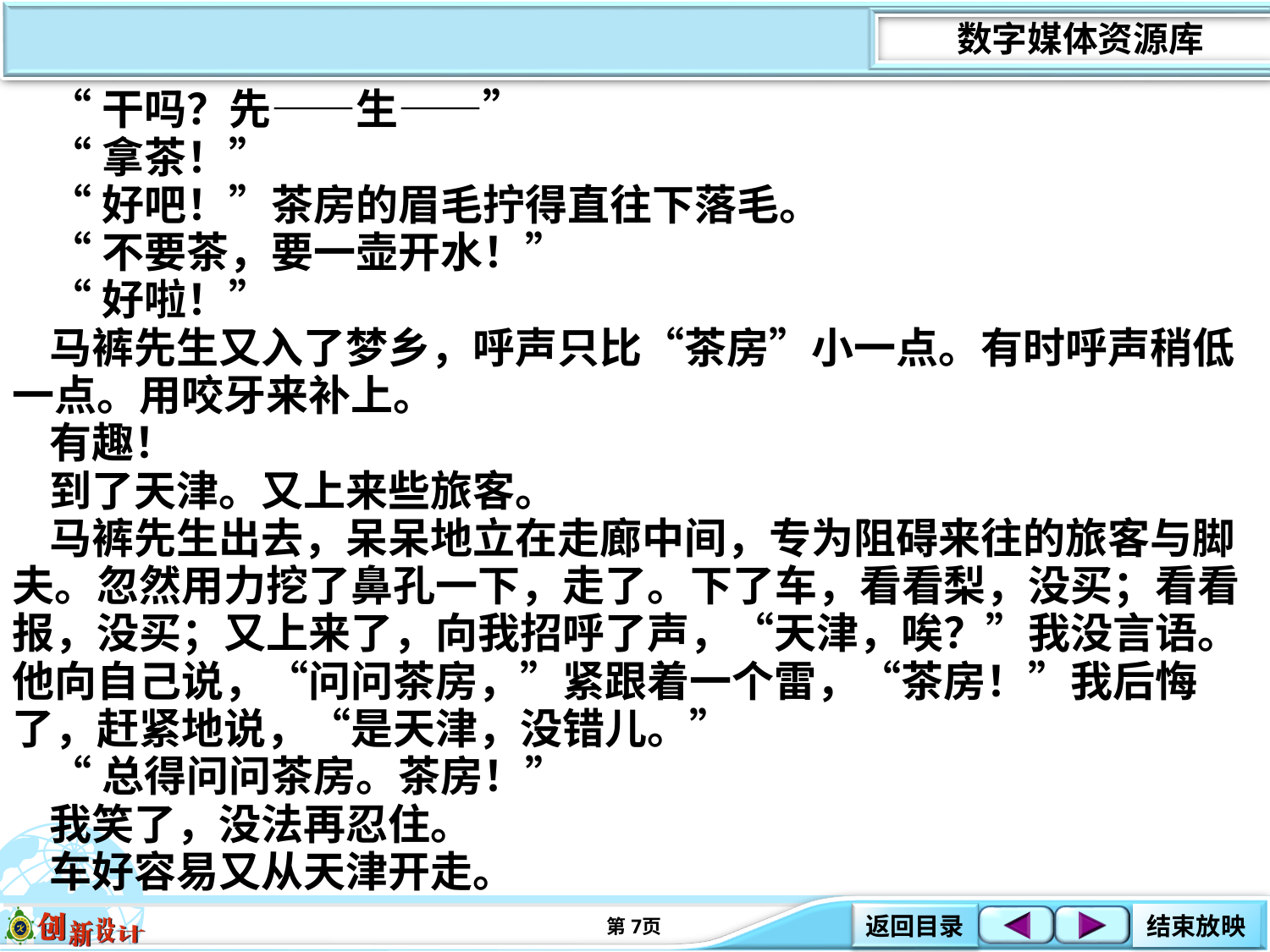

“干吗？先——生——”
“拿茶！”
“好吧！”茶房的眉毛拧得直往下落毛。
“不要茶，要一壶开水！”
“好啦！”
马裤先生又入了梦乡，呼声只比“茶房”小一点。有时呼声稍低一点。用咬牙来补上。
有趣！
到了天津。又上来些旅客。
马裤先生出去，呆呆地立在走廊中间，专为阻碍来往的旅客与脚夫。忽然用力挖了鼻孔一下，走了。下了车，看看梨，没买；看看报，没买；又上来了，向我招呼了声，“天津，唉？”我没言语。他向自己说，“问问茶房，”紧跟着一个雷，“茶房！”我后悔了，赶紧地说，“是天津，没错儿。”
“总得问问茶房。茶房！”
我笑了，没法再忍住。
车好容易又从天津开走。